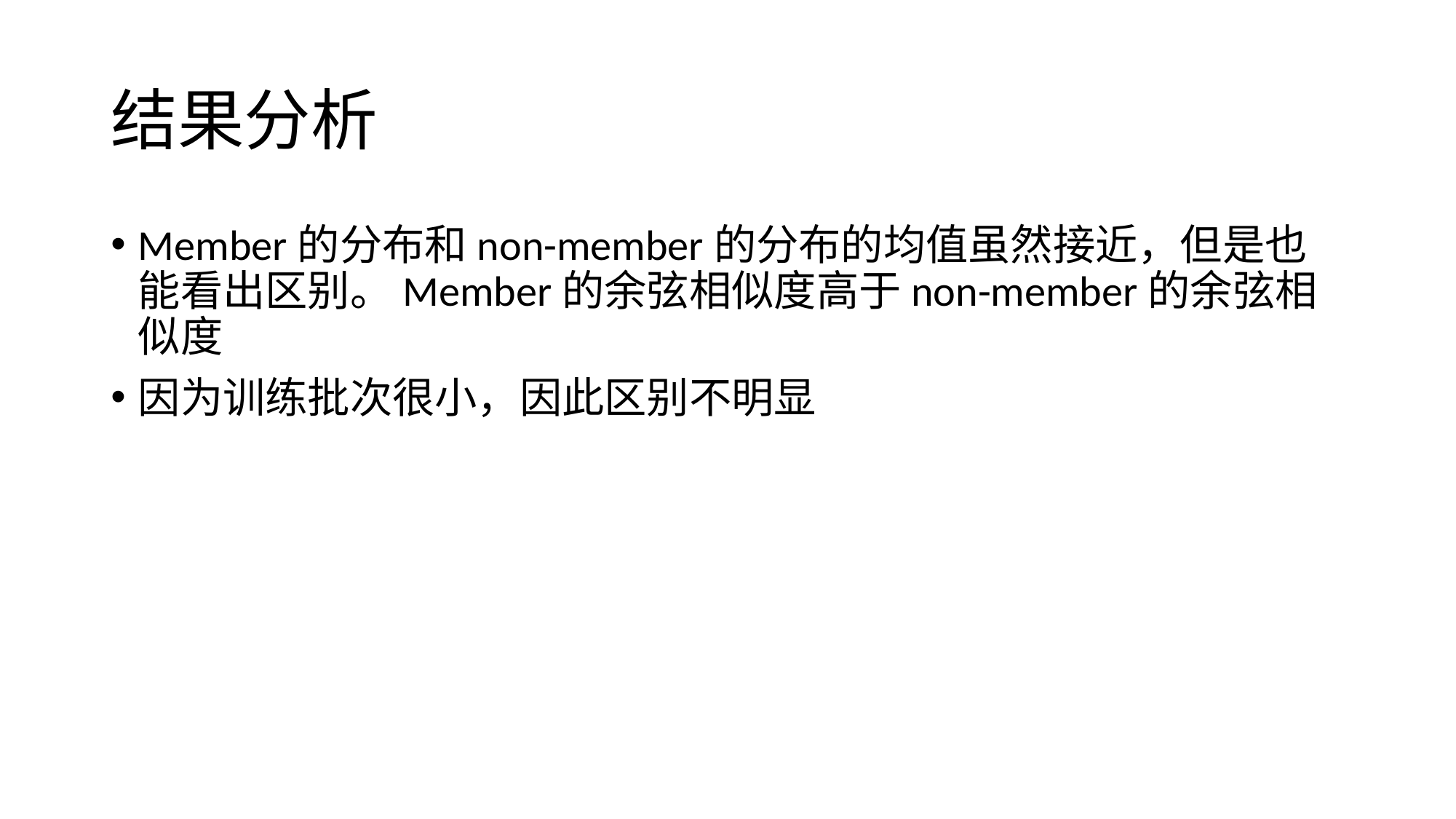

# 结果分析
Member的分布和non-member的分布的均值虽然接近，但是也能看出区别。Member的余弦相似度高于non-member的余弦相似度
因为训练批次很小，因此区别不明显